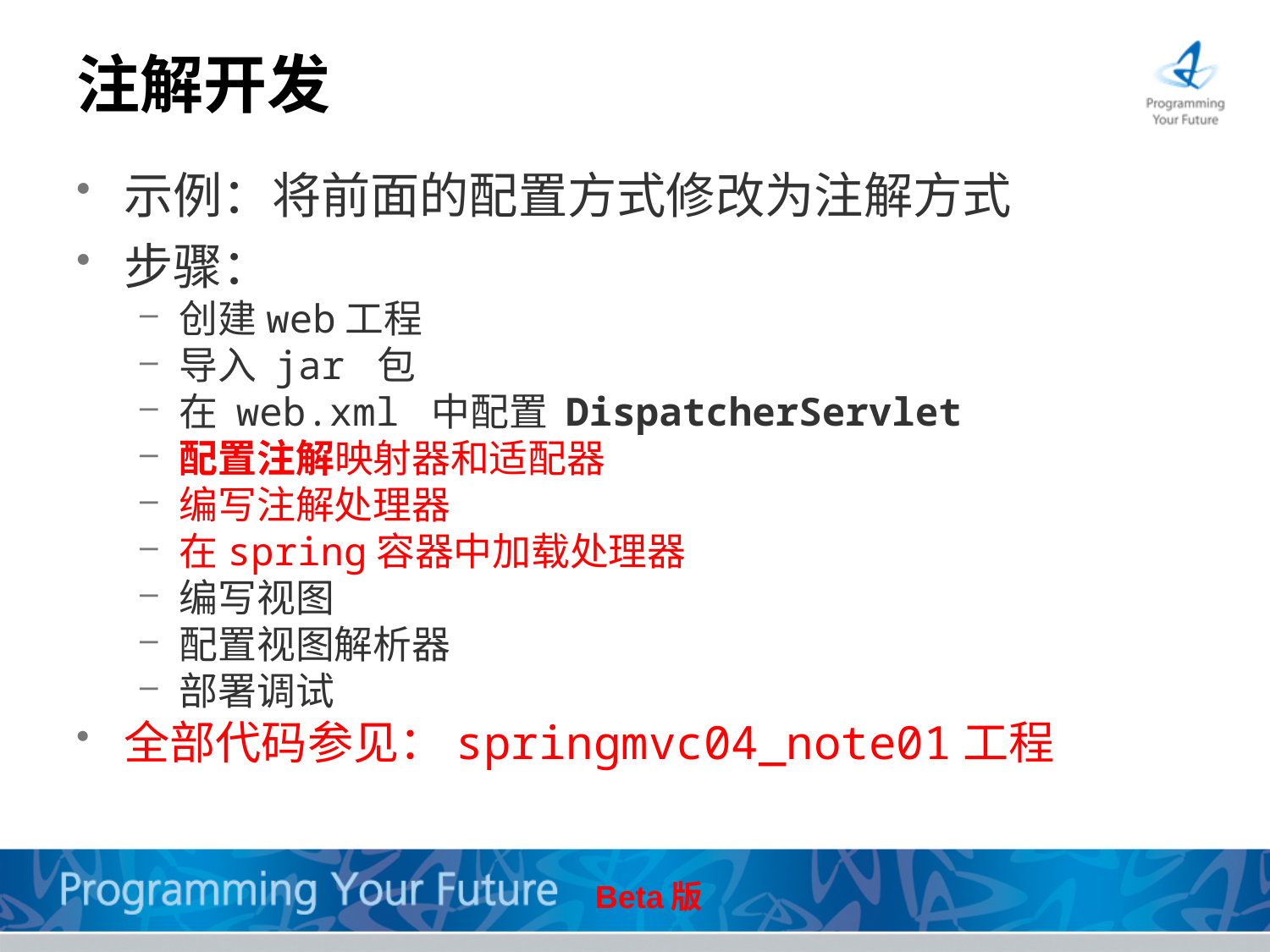

# 注解开发
示例：将前面的配置方式修改为注解方式
步骤：
创建web工程
导入 jar 包
在 web.xml 中配置 DispatcherServlet
配置注解映射器和适配器
编写注解处理器
在spring容器中加载处理器
编写视图
配置视图解析器
部署调试
全部代码参见：springmvc04_note01工程